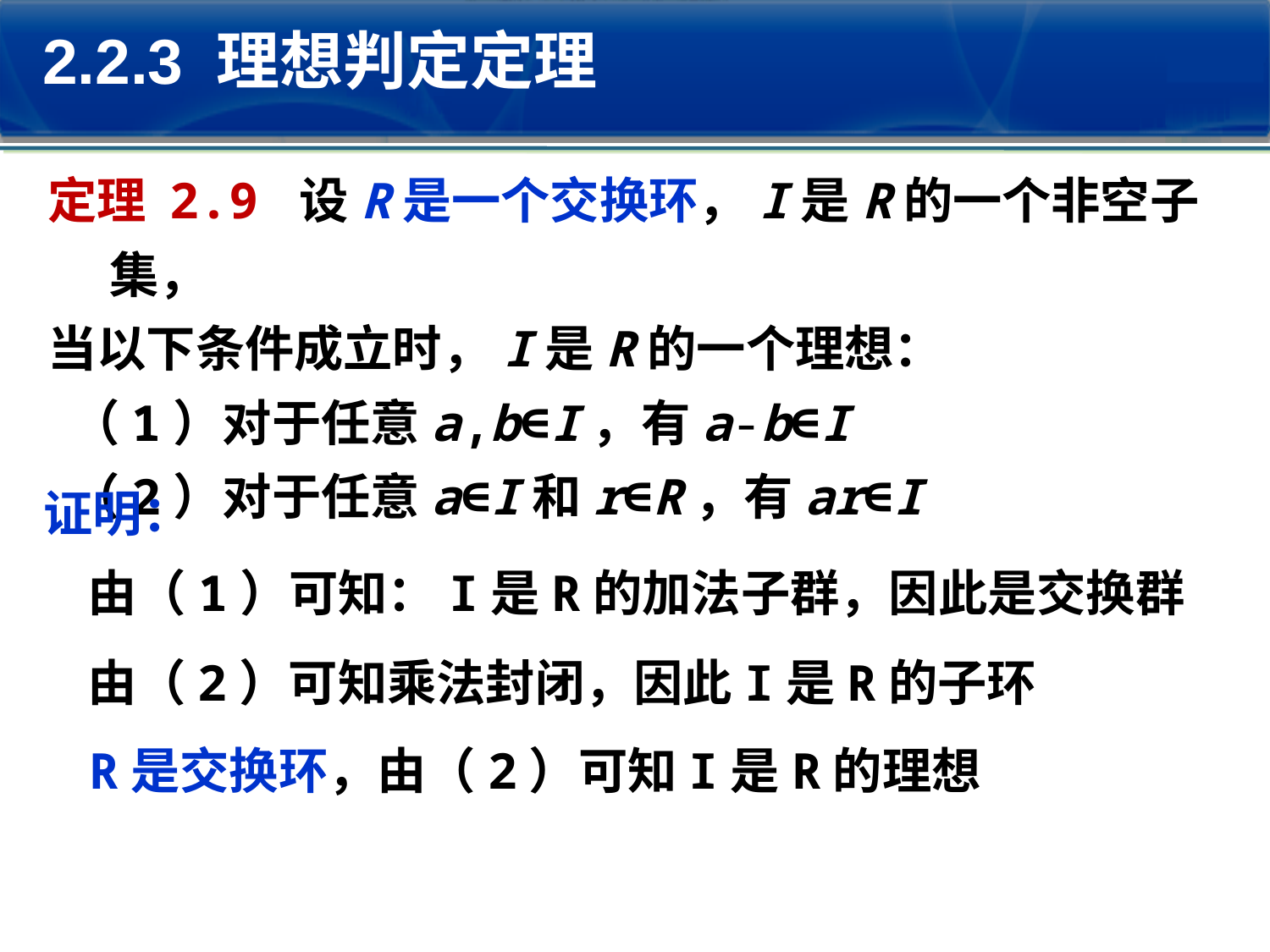

2.2.3 理想判定定理
定理 2.9 设R是一个交换环，I是R的一个非空子集，
当以下条件成立时，I是R的一个理想：
 （1）对于任意a,b∈I，有a-b∈I
 （2）对于任意a∈I和r∈R，有ar∈I
证明：
由（1）可知：I是R的加法子群，因此是交换群
由（2）可知乘法封闭，因此I是R的子环
R是交换环，由（2）可知I是R的理想